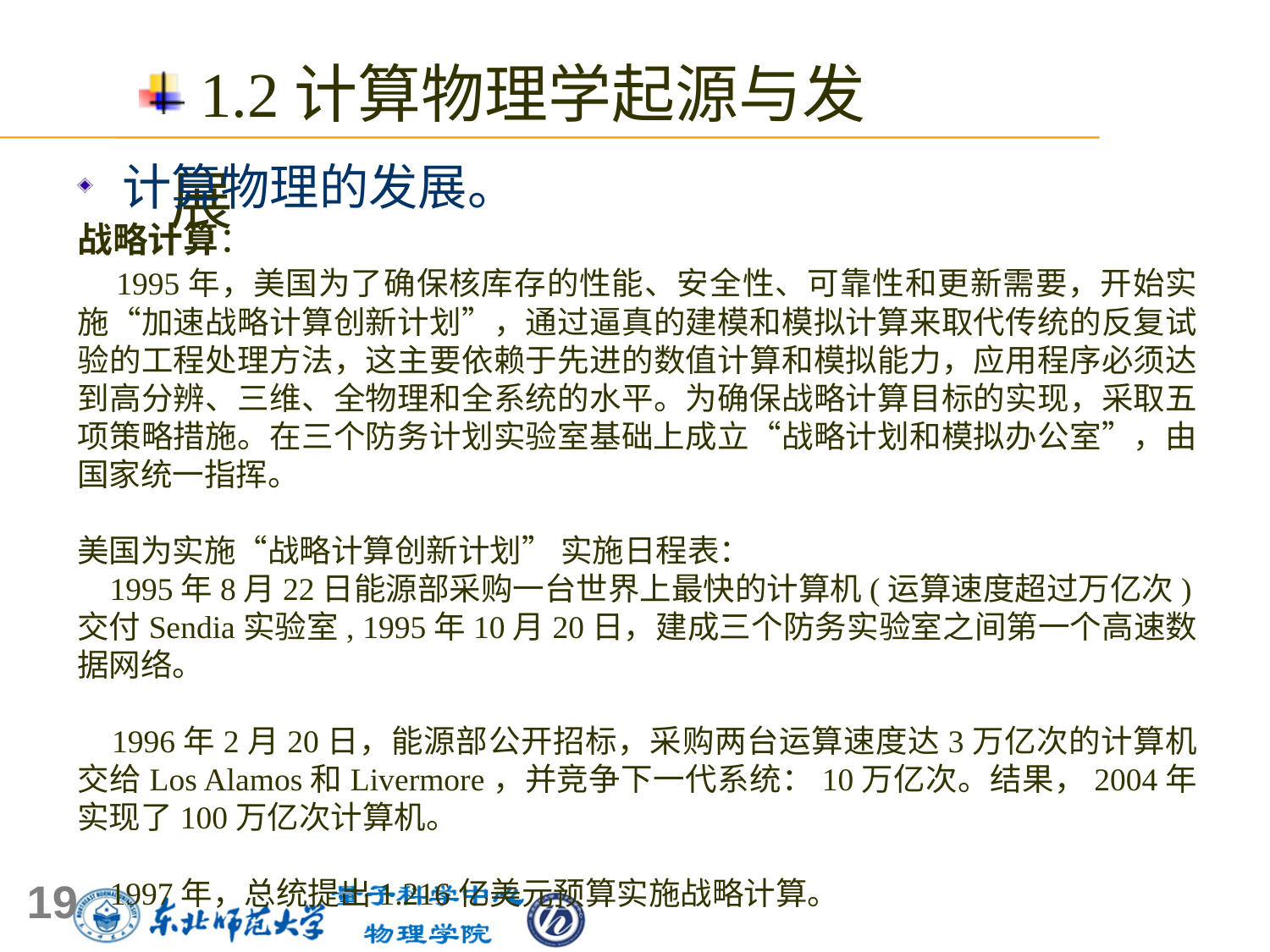

1.2计算物理学起源与发展

 计算物理的发展。
战略计算：
    1995年，美国为了确保核库存的性能、安全性、可靠性和更新需要，开始实施“加速战略计算创新计划”，通过逼真的建模和模拟计算来取代传统的反复试验的工程处理方法，这主要依赖于先进的数值计算和模拟能力，应用程序必须达到高分辨、三维、全物理和全系统的水平。为确保战略计算目标的实现，采取五项策略措施。在三个防务计划实验室基础上成立“战略计划和模拟办公室”，由国家统一指挥。

美国为实施“战略计算创新计划” 实施日程表：
    1995年8月22日能源部采购一台世界上最快的计算机(运算速度超过万亿次)交付Sendia实验室, 1995年10月20日，建成三个防务实验室之间第一个高速数据网络。

    1996年2月20日，能源部公开招标，采购两台运算速度达3万亿次的计算机交给Los Alamos和Livermore，并竞争下一代系统：10万亿次。结果，2004年实现了100万亿次计算机。

    1997年，总统提出1.216亿美元预算实施战略计算。
19